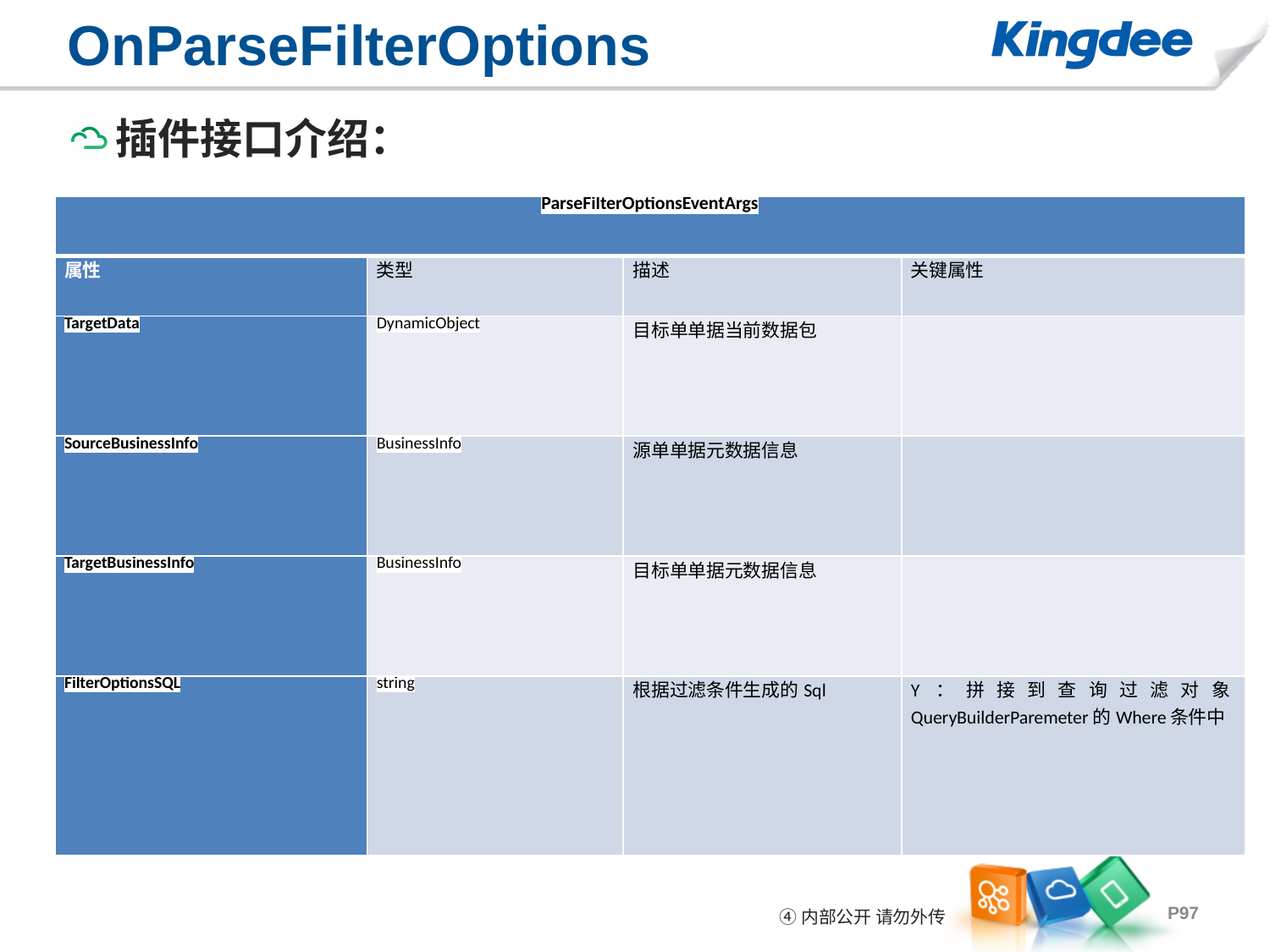

# OnParseFilterOptions
插件接口介绍：

| ParseFilterOptionsEventArgs |  |  |  |
| --- | --- | --- | --- |
| 属性 | 类型 | 描述 | 关键属性 |
| TargetData | DynamicObject | 目标单单据当前数据包 |  |
| SourceBusinessInfo | BusinessInfo | 源单单据元数据信息 |  |
| TargetBusinessInfo | BusinessInfo | 目标单单据元数据信息 |  |
| FilterOptionsSQL | string | 根据过滤条件生成的Sql | Y：拼接到查询过滤对象QueryBuilderParemeter的Where条件中 |